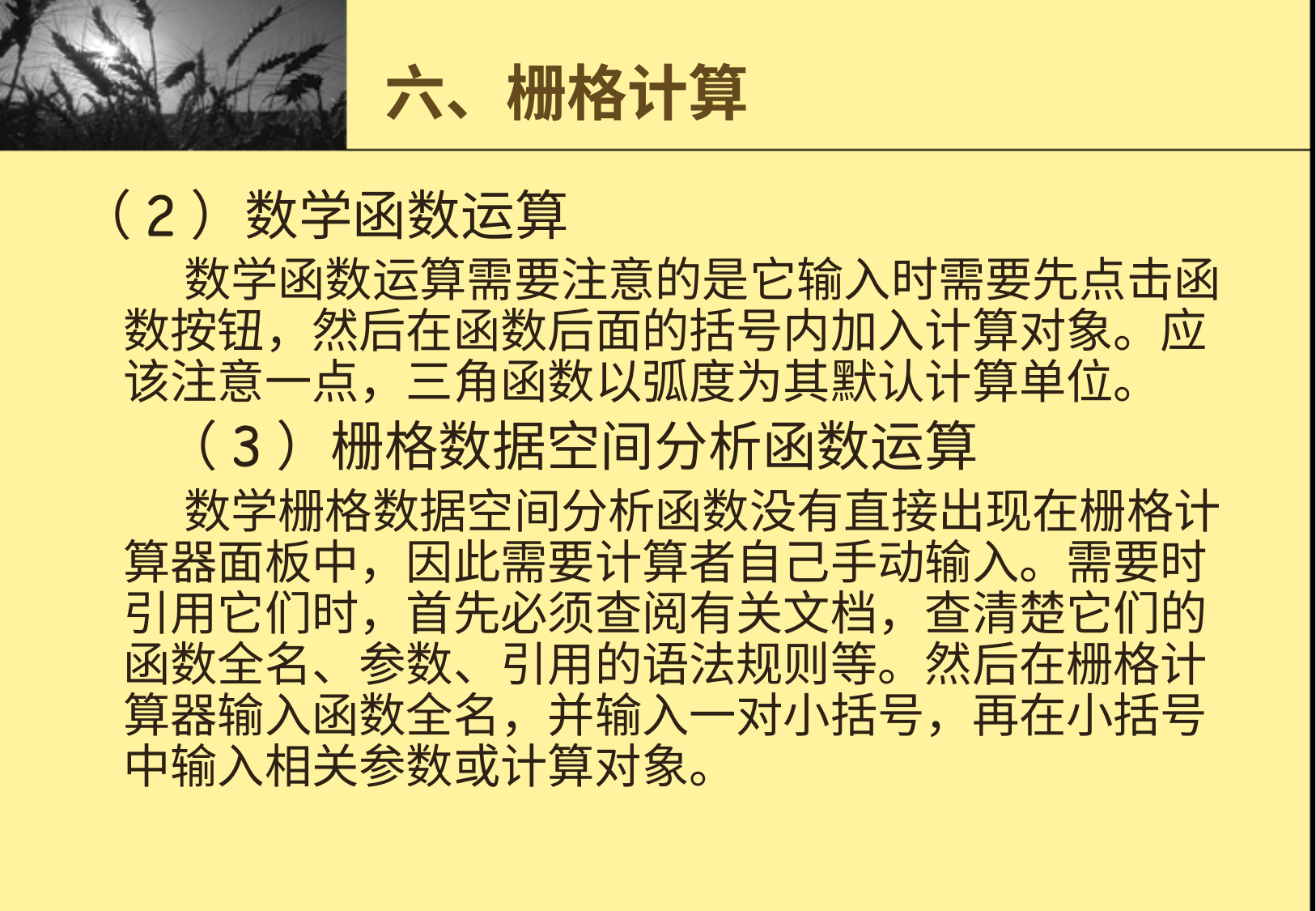

# 六、栅格计算
（2）数学函数运算
         数学函数运算需要注意的是它输入时需要先点击函数按钮，然后在函数后面的括号内加入计算对象。应该注意一点，三角函数以弧度为其默认计算单位。
      （3）栅格数据空间分析函数运算
         数学栅格数据空间分析函数没有直接出现在栅格计算器面板中，因此需要计算者自己手动输入。需要时引用它们时，首先必须查阅有关文档，查清楚它们的函数全名、参数、引用的语法规则等。然后在栅格计算器输入函数全名，并输入一对小括号，再在小括号中输入相关参数或计算对象。